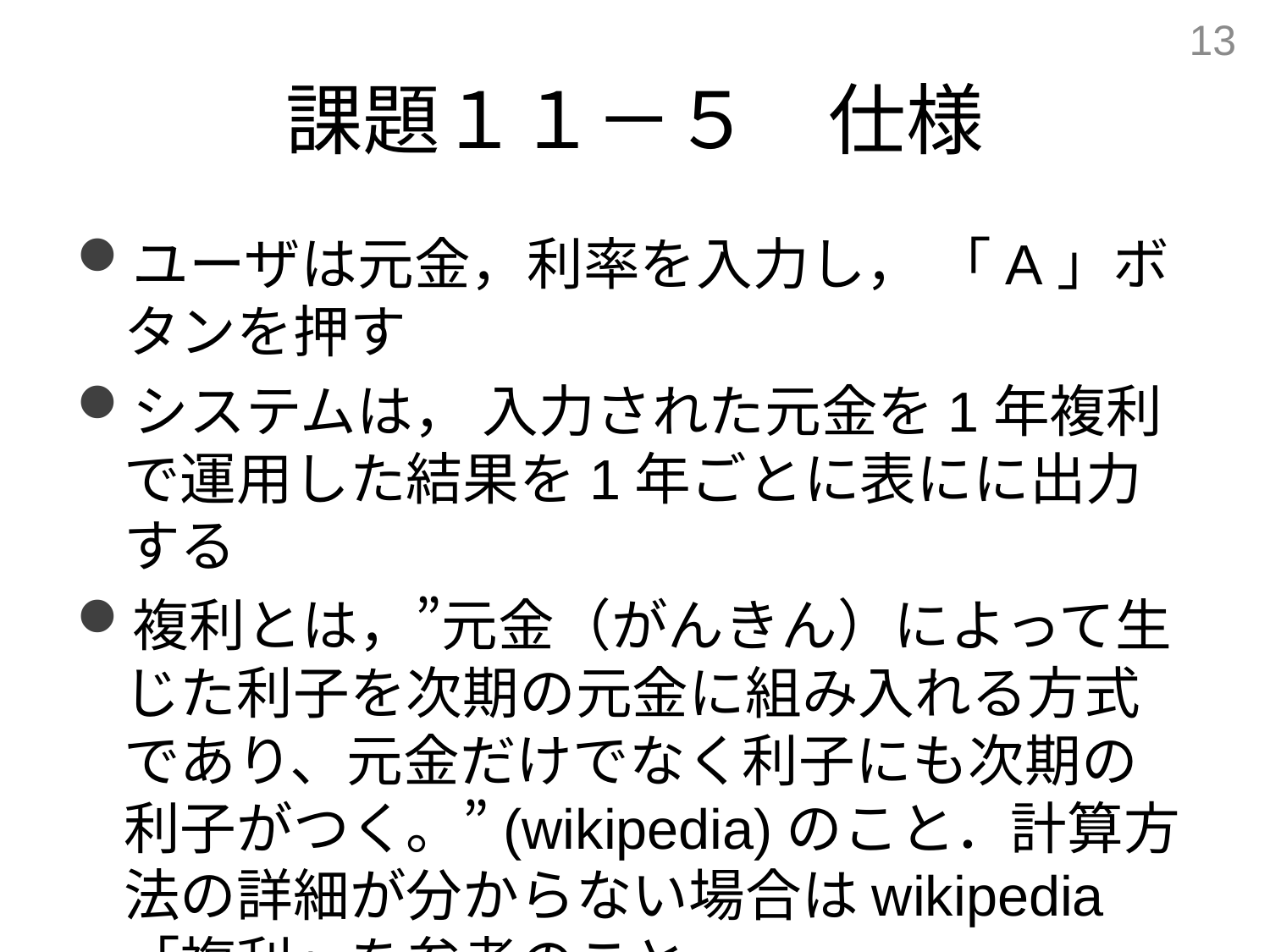

13
# 課題１１－５　仕様
ユーザは元金，利率を入力し， 「A」ボタンを押す
システムは， 入力された元金を1年複利で運用した結果を1年ごとに表にに出力する
複利とは，”元金（がんきん）によって生じた利子を次期の元金に組み入れる方式であり、元金だけでなく利子にも次期の利子がつく。”(wikipedia)のこと．計算方法の詳細が分からない場合はwikipedia「複利」を参考のこと